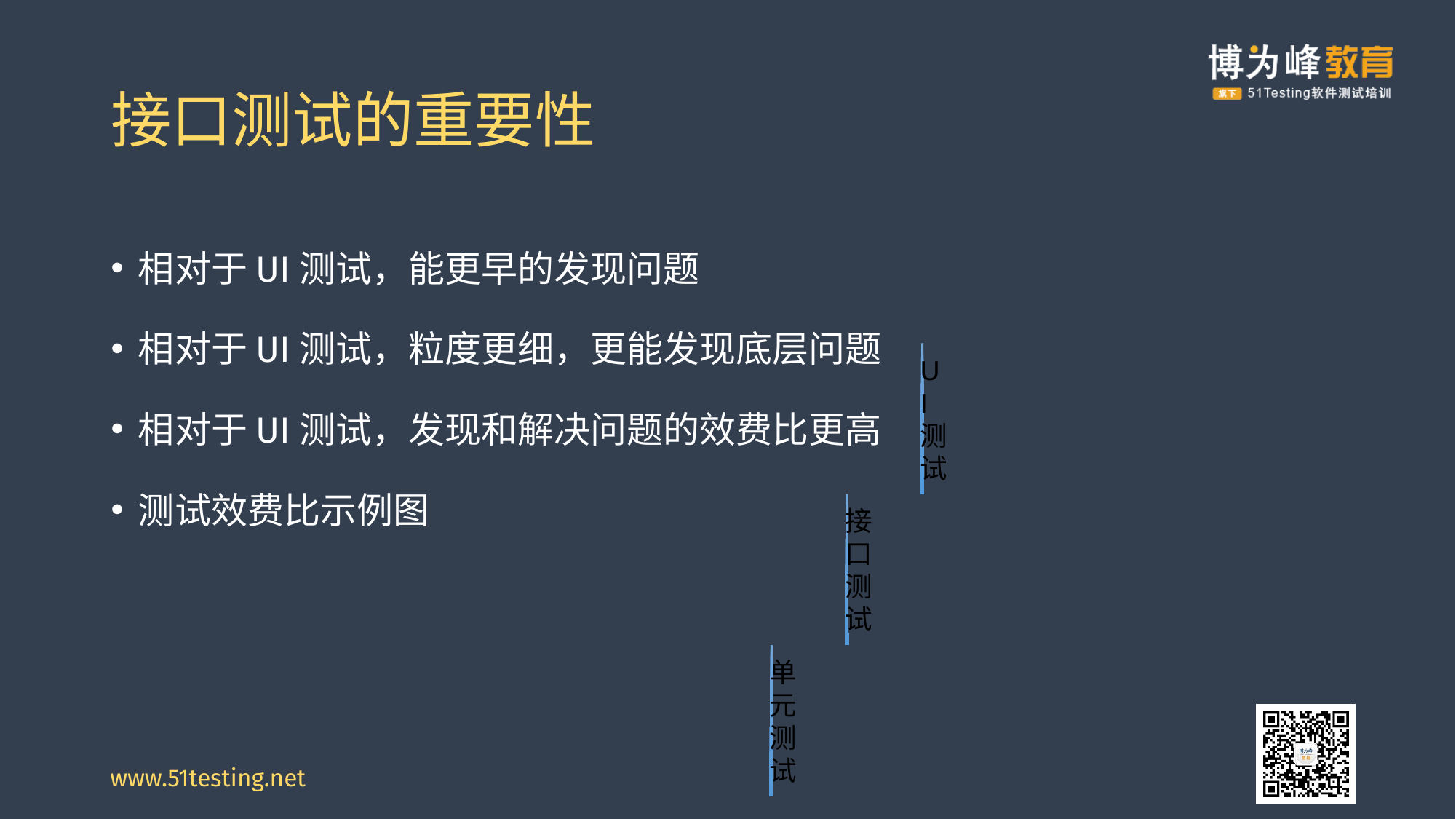

# 接口测试的重要性
相对于UI测试，能更早的发现问题
相对于UI测试，粒度更细，更能发现底层问题
相对于UI测试，发现和解决问题的效费比更高
测试效费比示例图
UI测试
接口测试
单元测试